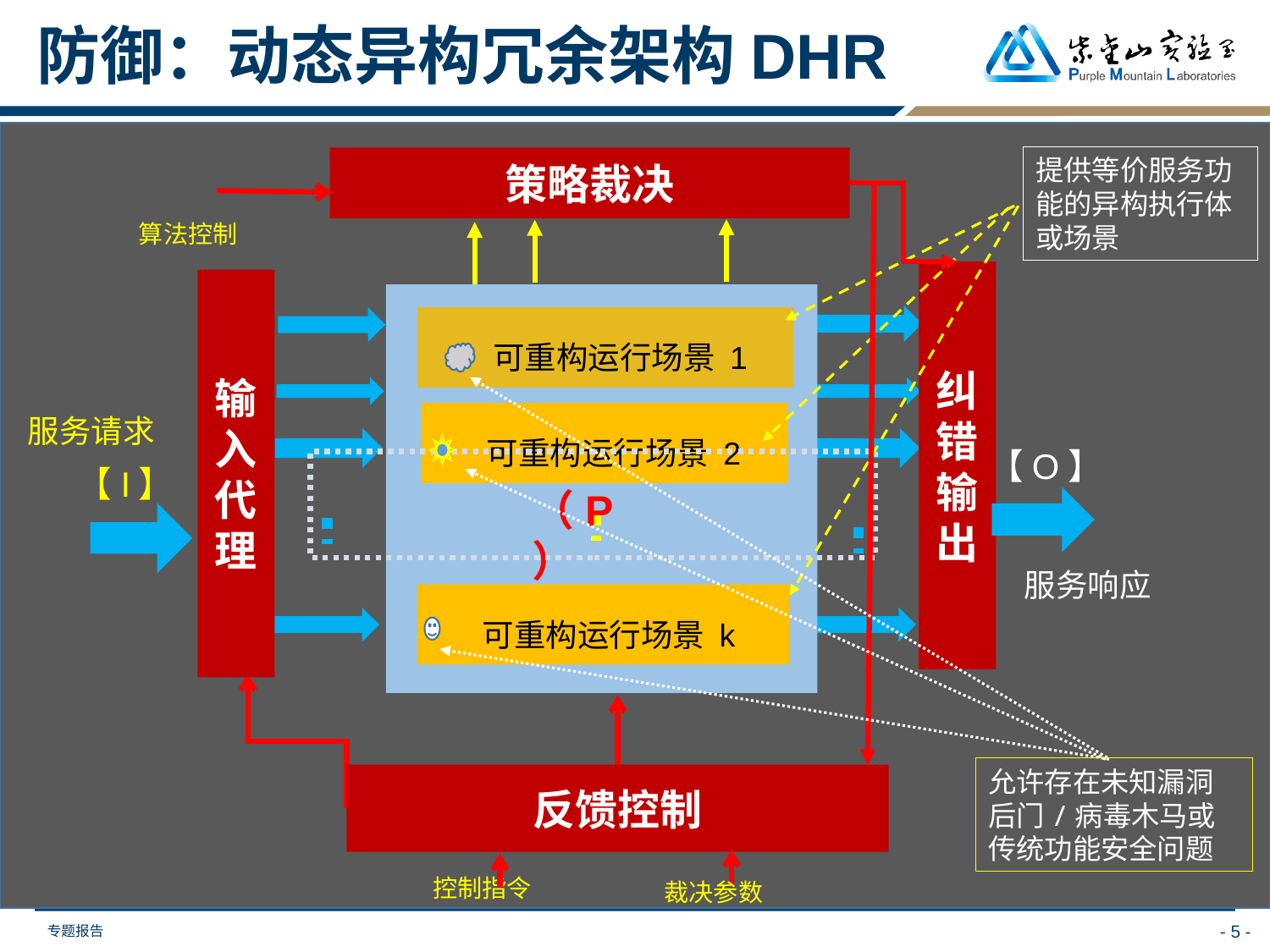

防御：动态异构冗余架构DHR

提供等价服务功能的异构执行体或场景
策略裁决
纠错输出
输入代理

   可重构运行场景 1
      可重构运行场景 2
（P）
      可重构运行场景 k

服务请求

【O】

【I】

服务响应

允许存在未知漏洞后门/病毒木马或传统功能安全问题
反馈控制
控制指令
裁决参数
算法控制
提供等价服务功能的异构执行体或场景
允许存在未知漏洞后门/病毒木马或传统功能安全问题